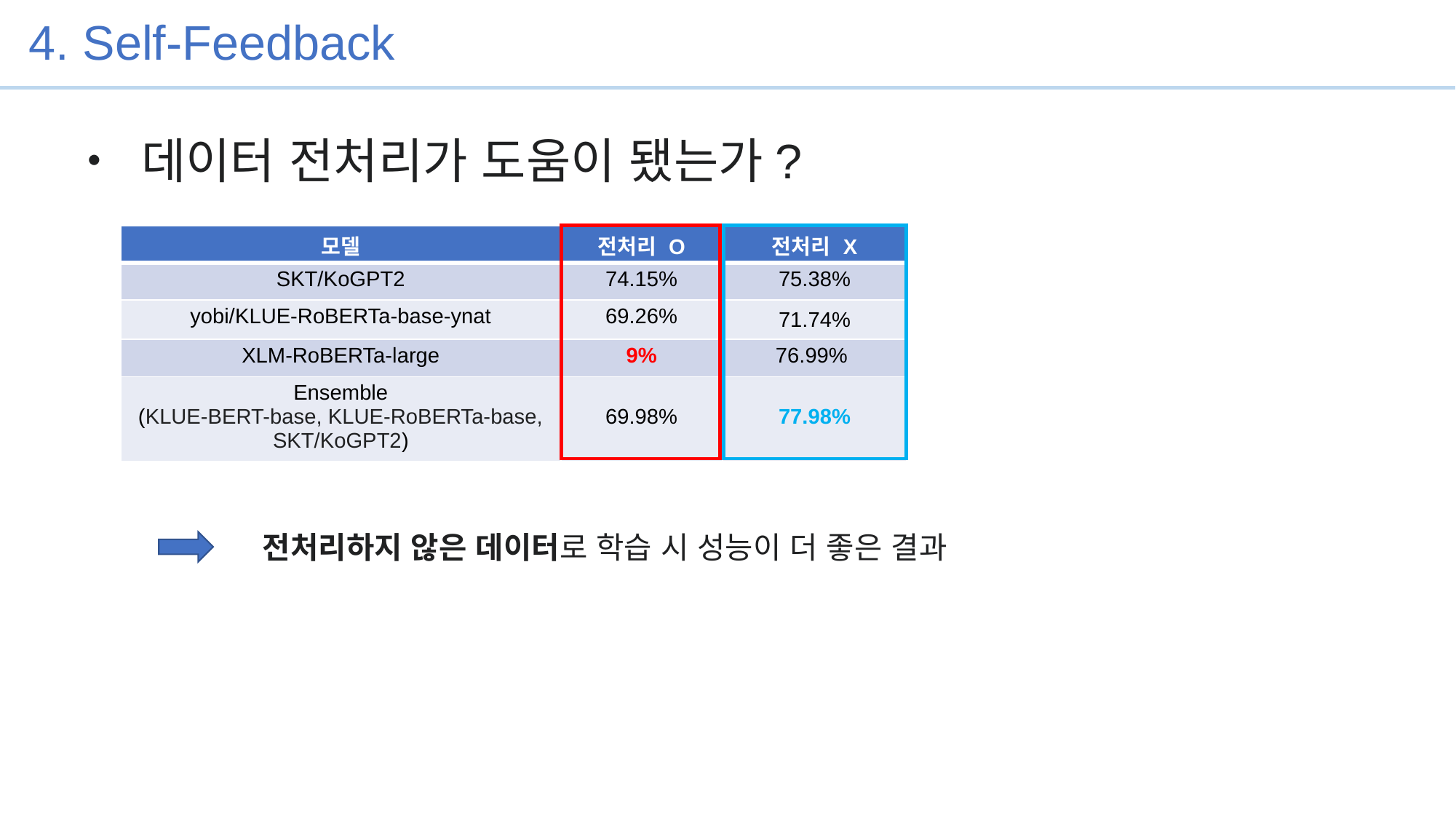

4. Self-Feedback
• 데이터 전처리가 도움이 됐는가?
| 모델 | 전처리 O | 전처리 X |
| --- | --- | --- |
| SKT/KoGPT2 | 74.15% | 75.38% |
| yobi/KLUE-RoBERTa-base-ynat | 69.26% | 71.74% |
| XLM-RoBERTa-large | 9% | 76.99% |
| Ensemble (KLUE-BERT-base, KLUE-RoBERTa-base, SKT/KoGPT2) | 69.98% | 77.98% |

 전처리하지 않은 데이터로 학습 시 성능이 더 좋은 결과